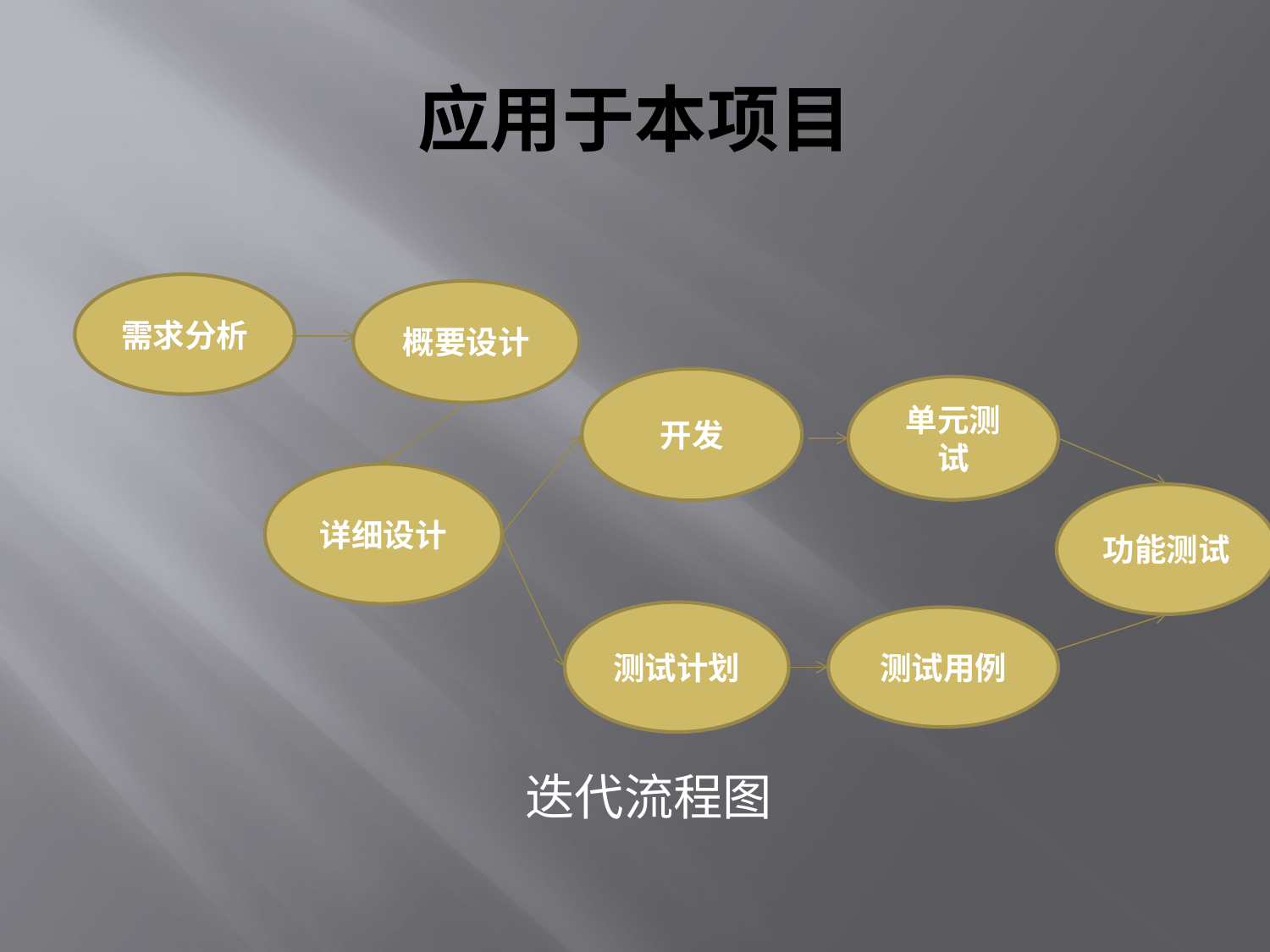

# 应用于本项目

                                     迭代流程图

需求分析
概要设计
开发
单元测试
详细设计
功能测试
测试计划
测试用例